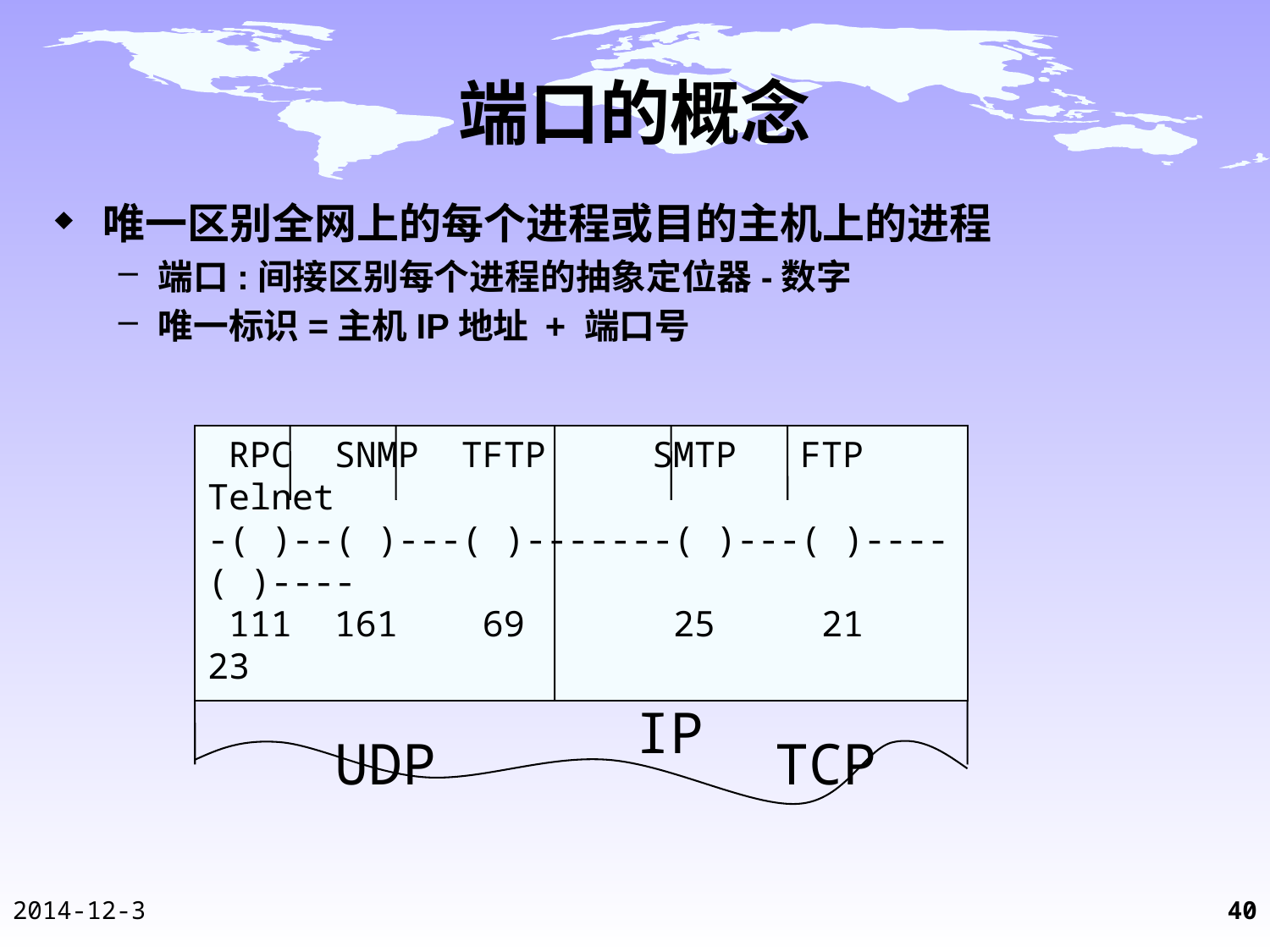

# 端口的概念
唯一区别全网上的每个进程或目的主机上的进程
端口:间接区别每个进程的抽象定位器-数字
唯一标识=主机IP地址 + 端口号

 RPC  SNMP  TFTP     SMTP   FTP   Telnet
-( )--( )---( )-------( )---( )----( )----
 111  161    69       25     21     23

      UDP          TCP

IP

2014-12-3
40